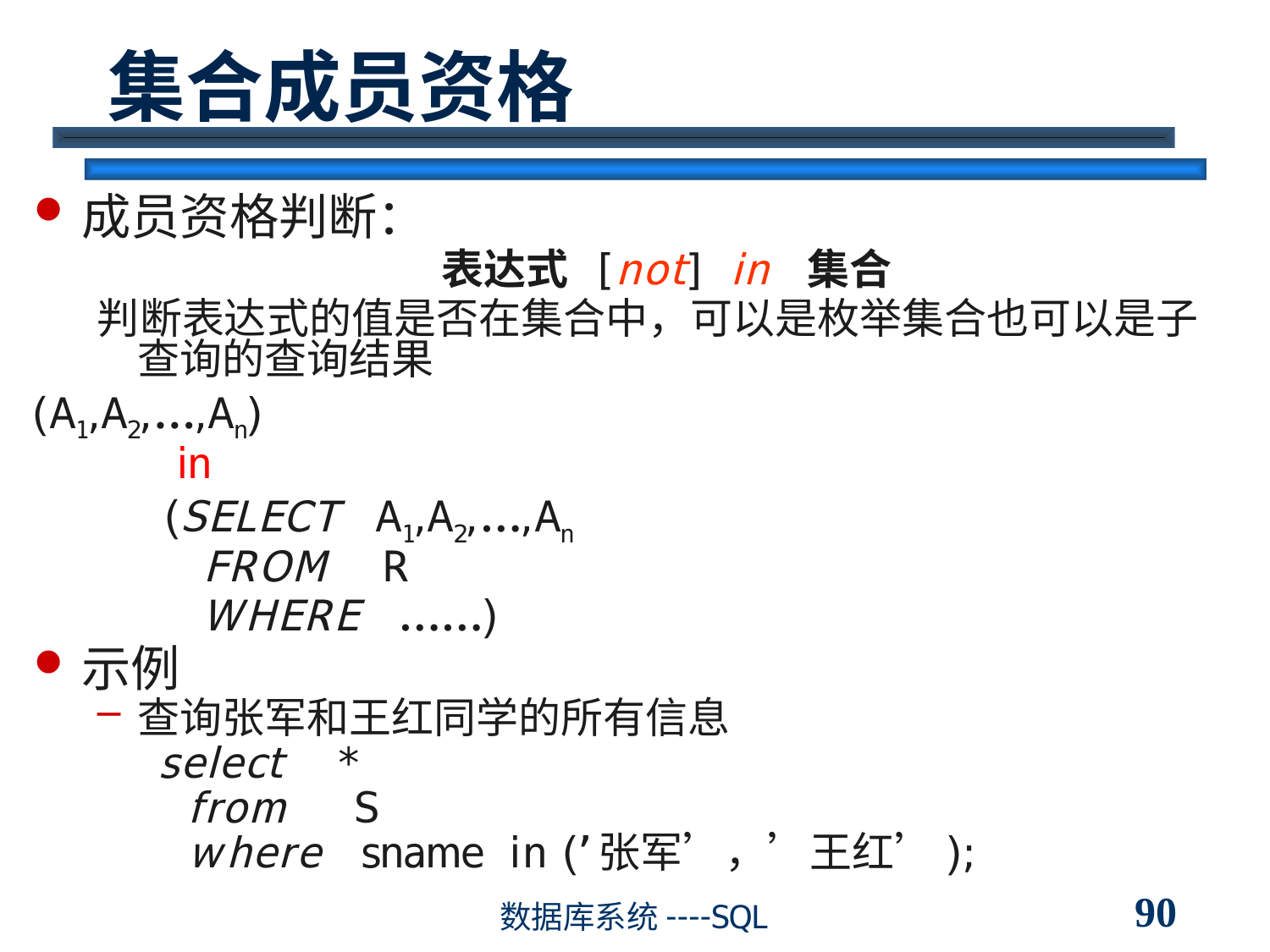

# 集合成员资格
成员资格判断：
表达式  [not]  in  集合
判断表达式的值是否在集合中，可以是枚举集合也可以是子查询的查询结果
(A1,A2,…,An)
           in
          (SELECT   A1,A2,…,An
             FROM    R
        WHERE   ……)
示例
查询张军和王红同学的所有信息
     select    *
       from     S
       where   sname  in (’张军’，’王红’);
90
数据库系统----SQL